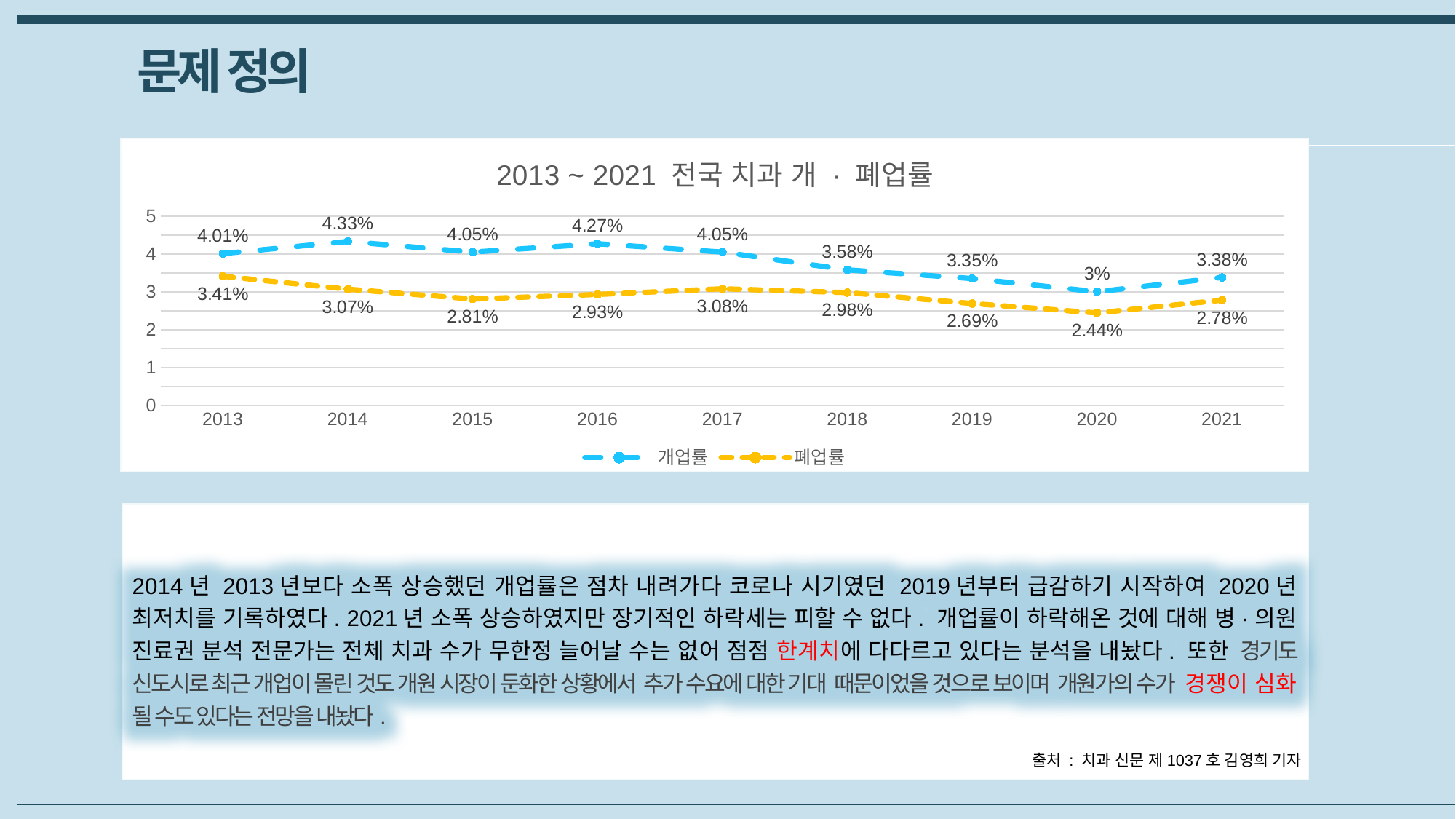

문제 정의

### Chart: 2013 ~ 2021 전국 치과 개 · 폐업률

| Category | 개업률 | 폐업률 |
|---|---|---|
| 2013 | 4.01 | 3.41 |
| 2014 | 4.33 | 3.07 |
| 2015 | 4.05 | 2.81 |
| 2016 | 4.27 | 2.93 |
| 2017 | 4.05 | 3.08 |
| 2018 | 3.58 | 2.98 |
| 2019 | 3.35 | 2.69 |
| 2020 | 3.0 | 2.44 |
| 2021 | 3.38 | 2.78 |
2014년 2013년보다 소폭 상승했던 개업률은 점차 내려가다 코로나 시기였던 2019년부터 급감하기 시작하여 2020년 최저치를 기록하였다. 2021년 소폭 상승하였지만 장기적인 하락세는 피할 수 없다. 개업률이 하락해온 것에 대해 병·의원 진료권 분석 전문가는 전체 치과 수가 무한정 늘어날 수는 없어 점점 한계치에 다다르고 있다는 분석을 내놨다. 또한  경기도 신도시로 최근 개업이 몰린 것도 개원 시장이 둔화한 상황에서  추가 수요에 대한 기대  때문이었을 것으로 보이며  개원가의 수가  경쟁이 심화 될 수도 있다는 전망을 내놨다.
출처 : 치과 신문 제1037호 김영희 기자